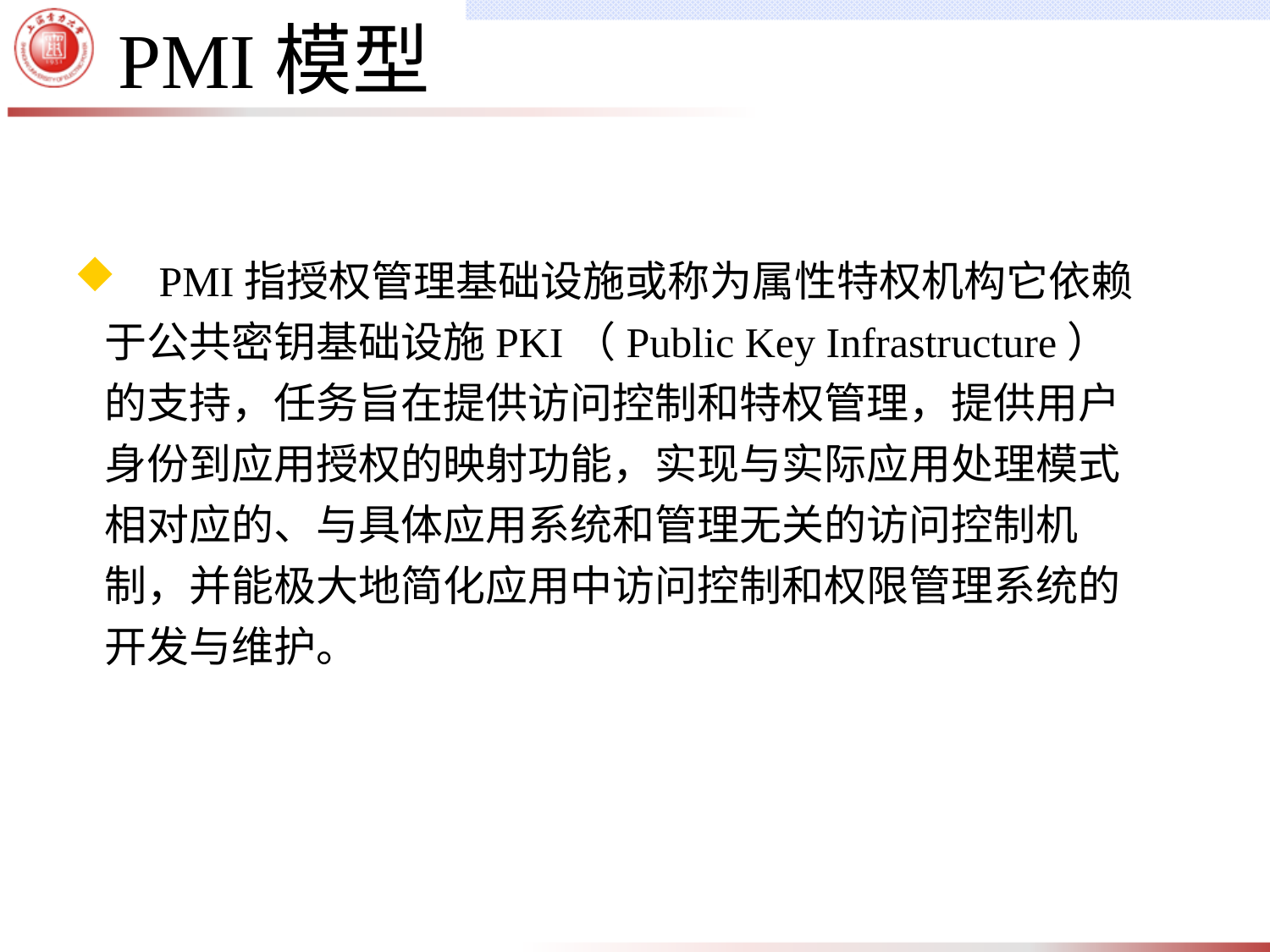

PMI模型
    PMI指授权管理基础设施或称为属性特权机构它依赖于公共密钥基础设施PKI（Public Key Infrastructure）的支持，任务旨在提供访问控制和特权管理，提供用户身份到应用授权的映射功能，实现与实际应用处理模式相对应的、与具体应用系统和管理无关的访问控制机制，并能极大地简化应用中访问控制和权限管理系统的开发与维护。